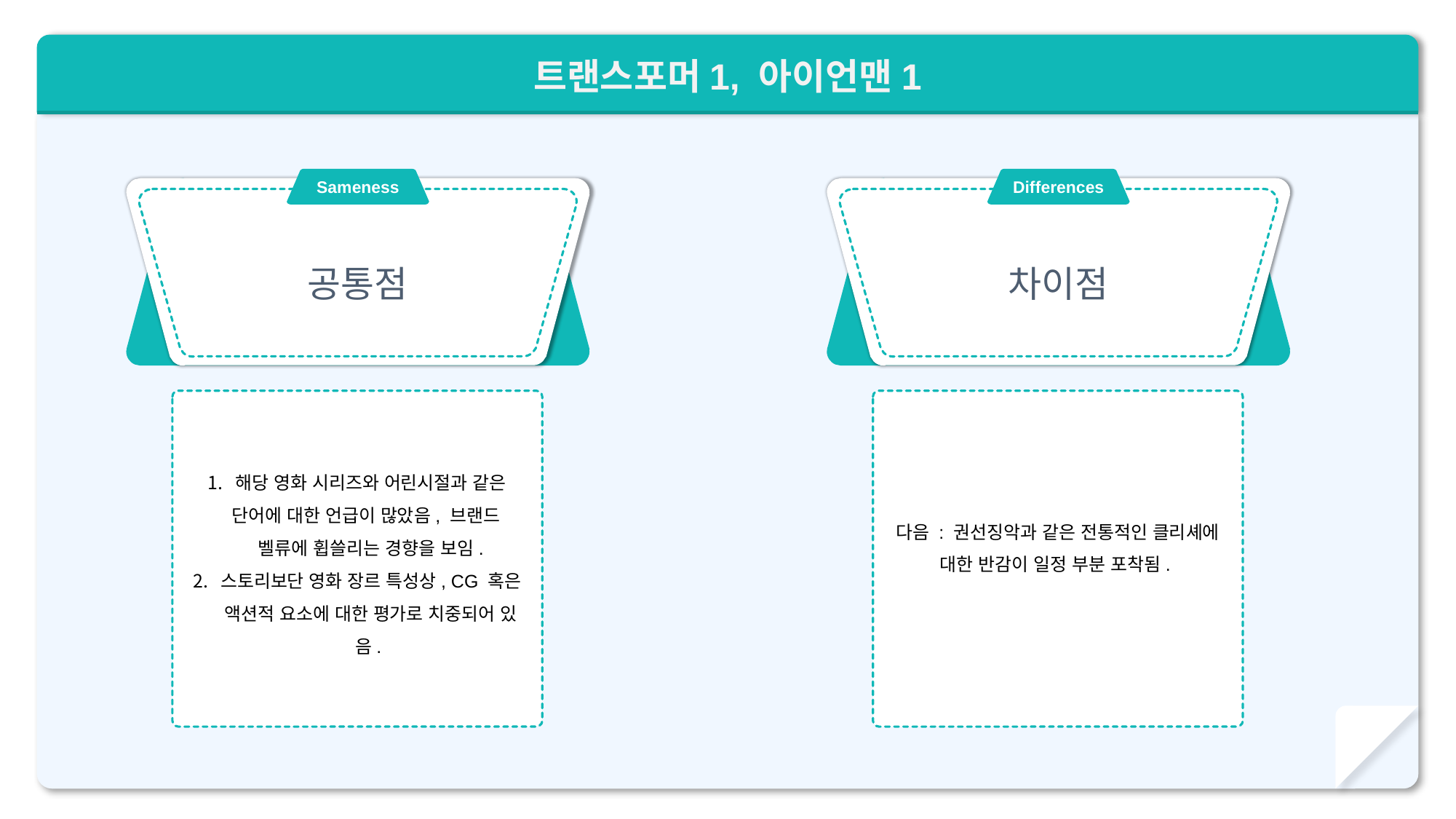

트랜스포머1, 아이언맨1

Sameness
Differences

공통점

차이점

해당 영화 시리즈와 어린시절과 같은 단어에 대한 언급이 많았음, 브랜드   벨류에 휩쓸리는 경향을 보임.
스토리보단 영화 장르 특성상, CG 혹은 액션적 요소에 대한 평가로 치중되어 있음.
다음 : 권선징악과 같은 전통적인 클리셰에 대한 반감이 일정 부분 포착됨.